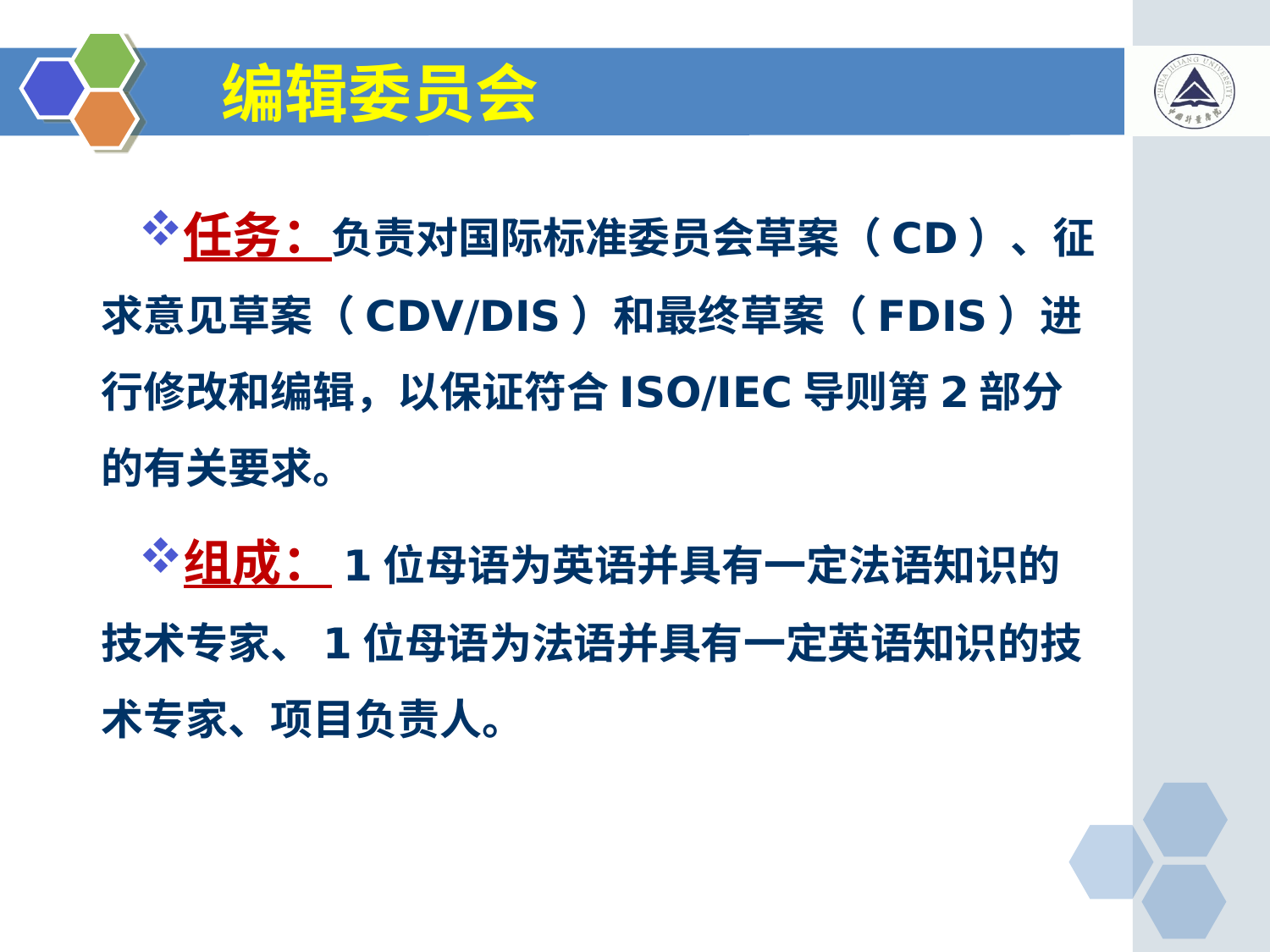

# 编辑委员会
任务：负责对国际标准委员会草案（CD）、征求意见草案（CDV/DIS）和最终草案（FDIS）进行修改和编辑，以保证符合ISO/IEC导则第2部分的有关要求。
组成：1位母语为英语并具有一定法语知识的技术专家、1位母语为法语并具有一定英语知识的技术专家、项目负责人。